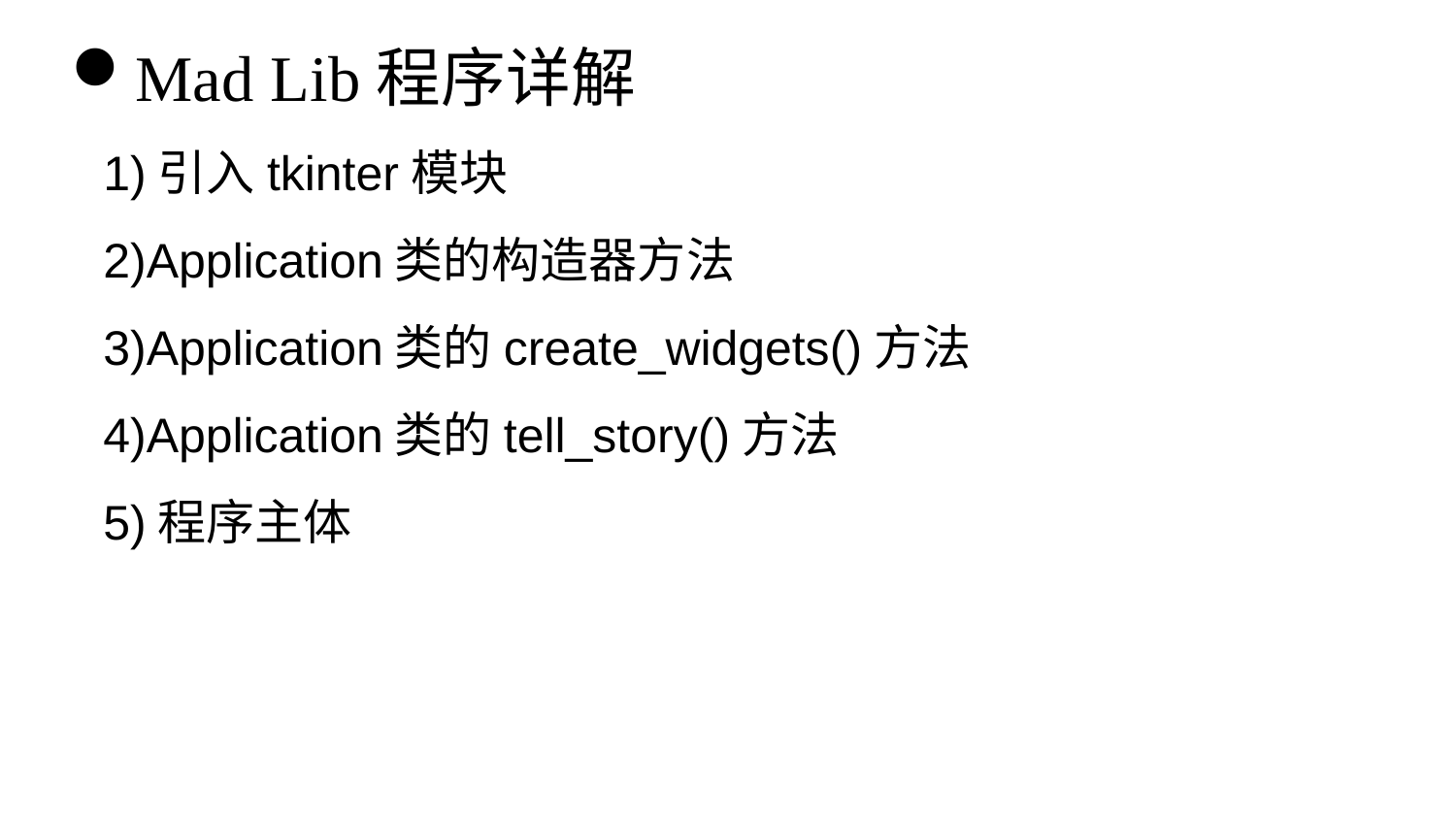

Mad Lib程序详解
1)引入tkinter模块
2)Application类的构造器方法
3)Application类的create_widgets()方法
4)Application类的tell_story()方法
5)程序主体

18